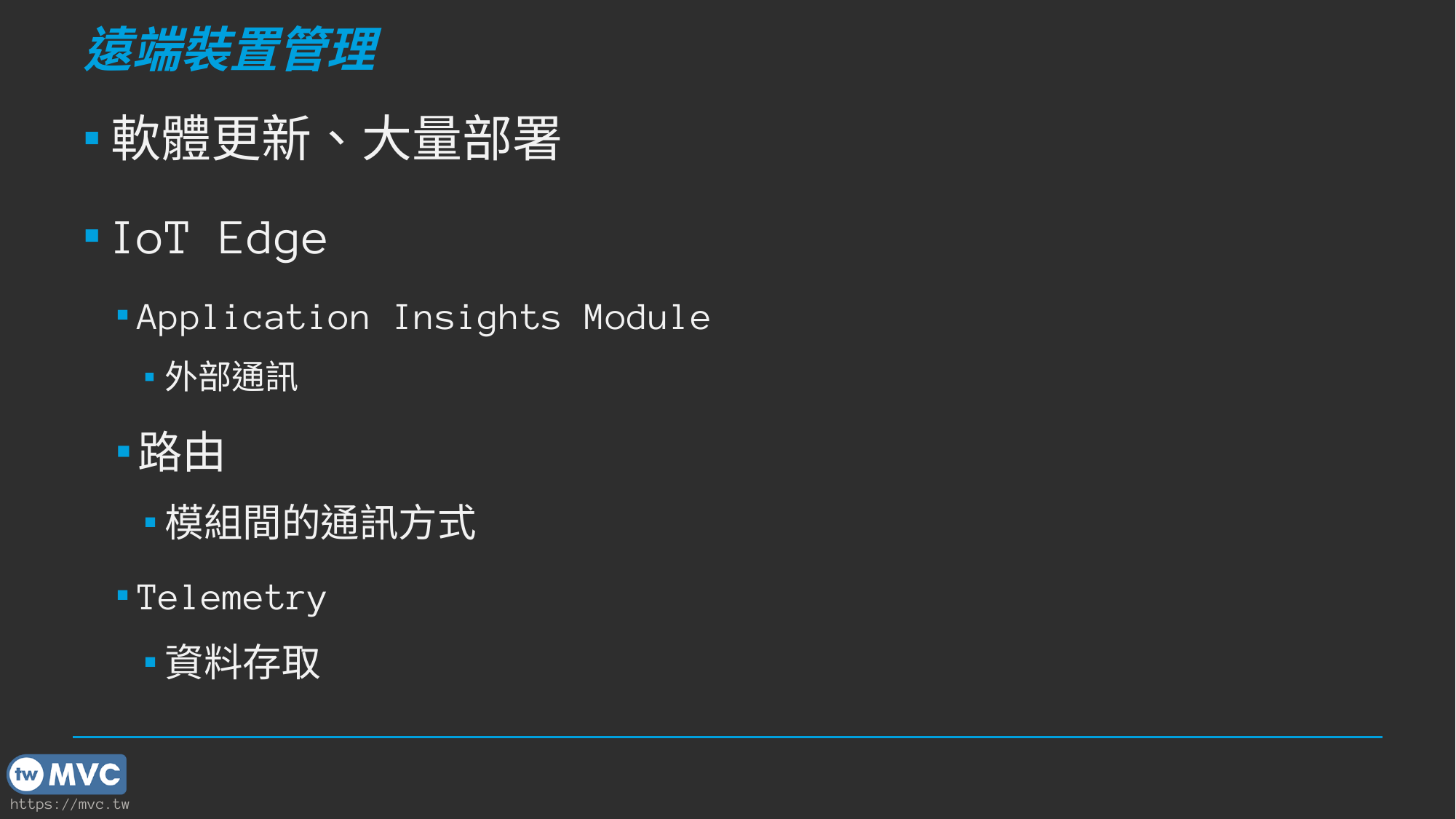

# 遠端裝置管理
軟體更新、大量部署
IoT Edge
Application Insights Module
外部通訊
路由
模組間的通訊方式
Telemetry
資料存取